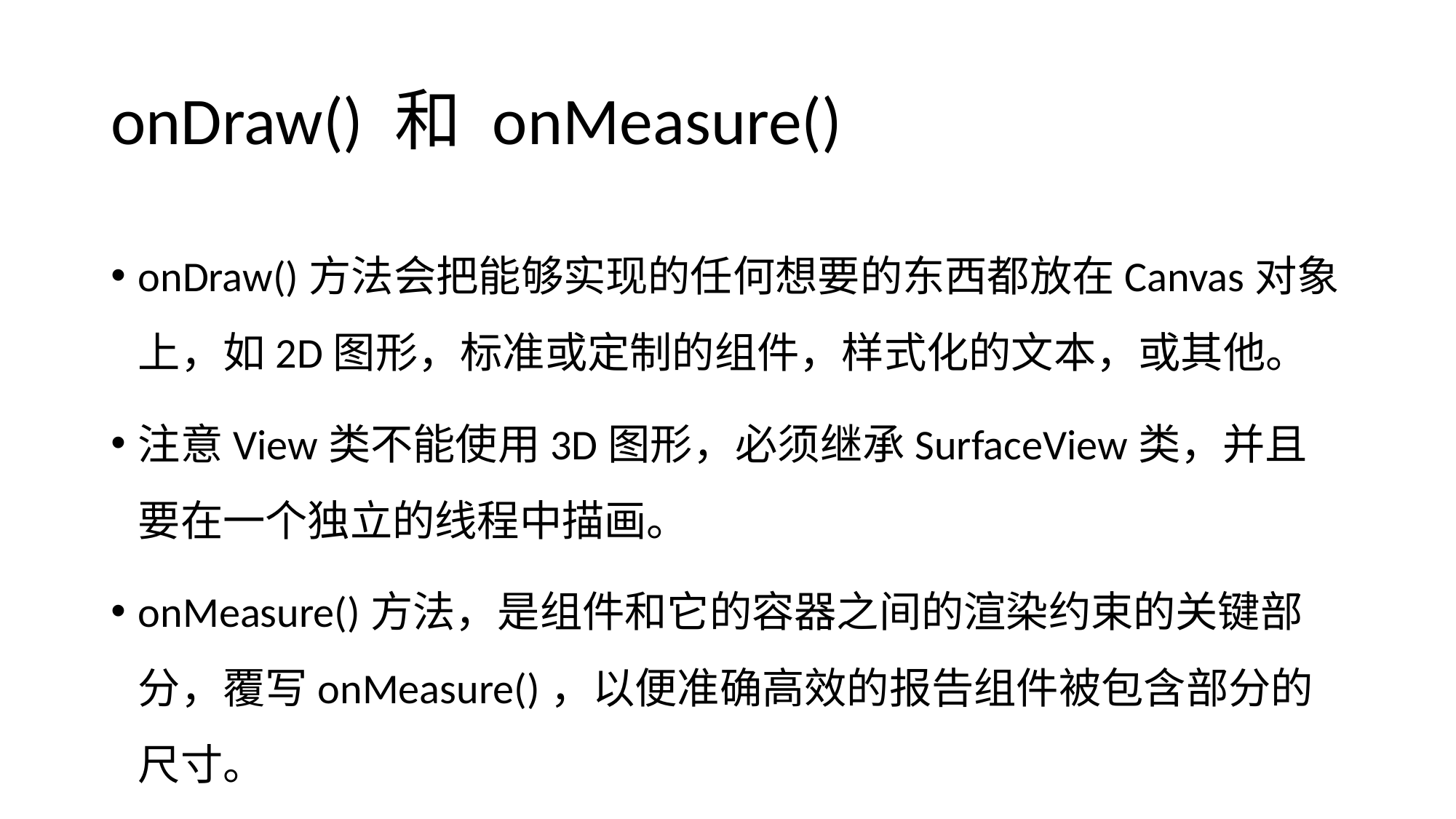

# onDraw() 和 onMeasure()
onDraw()方法会把能够实现的任何想要的东西都放在Canvas对象上，如2D图形，标准或定制的组件，样式化的文本，或其他。
注意View类不能使用3D图形，必须继承SurfaceView类，并且要在一个独立的线程中描画。
onMeasure()方法，是组件和它的容器之间的渲染约束的关键部分，覆写onMeasure()，以便准确高效的报告组件被包含部分的尺寸。